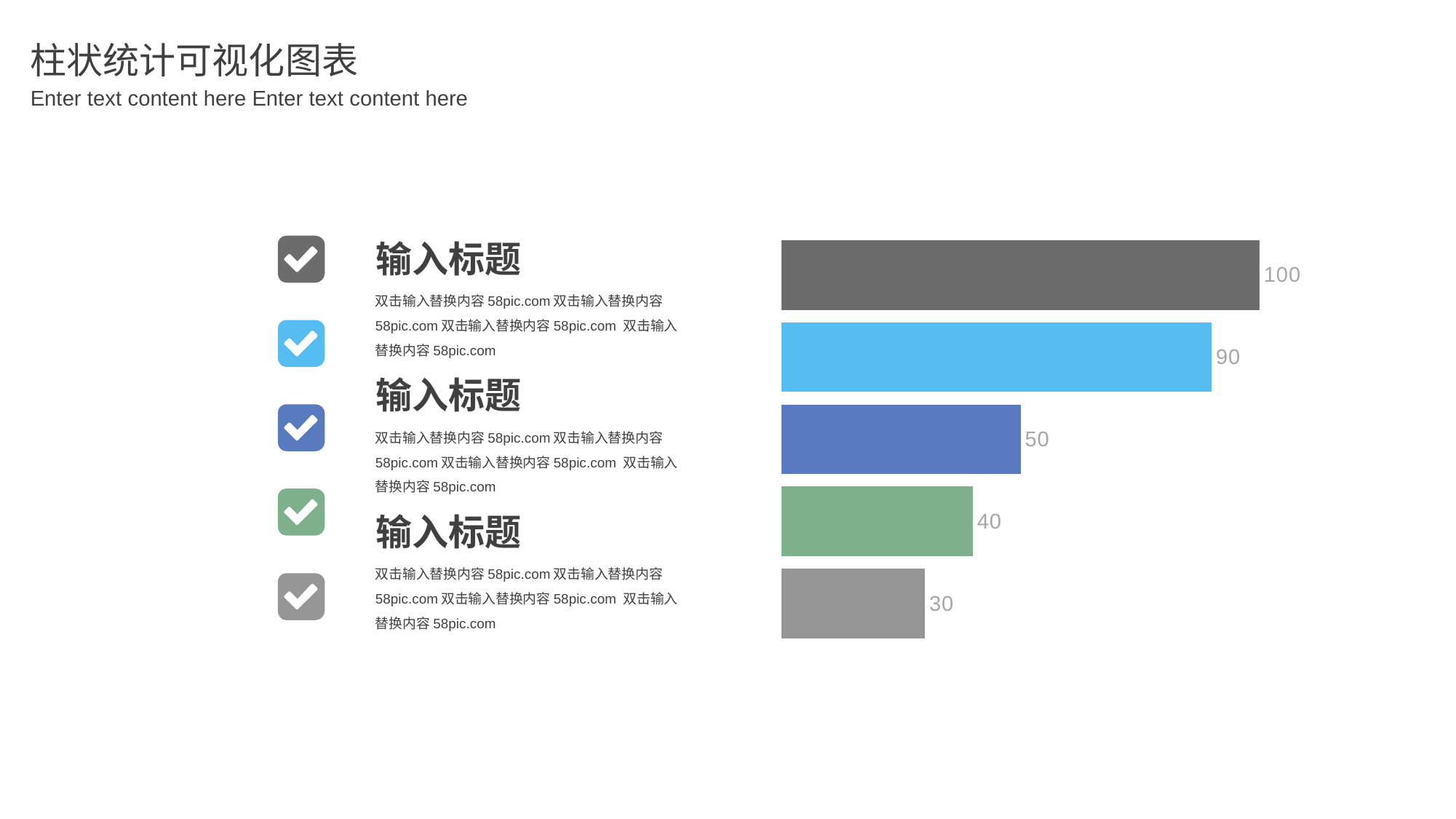

柱状统计可视化图表
Enter text content here Enter text content here
输入标题
双击输入替换内容58pic.com双击输入替换内容58pic.com双击输入替换内容58pic.com 双击输入替换内容58pic.com

### Chart

| Category |  |  |  |  |  |
|---|---|---|---|---|---|

输入标题
双击输入替换内容58pic.com双击输入替换内容58pic.com双击输入替换内容58pic.com 双击输入替换内容58pic.com

输入标题
双击输入替换内容58pic.com双击输入替换内容58pic.com双击输入替换内容58pic.com 双击输入替换内容58pic.com